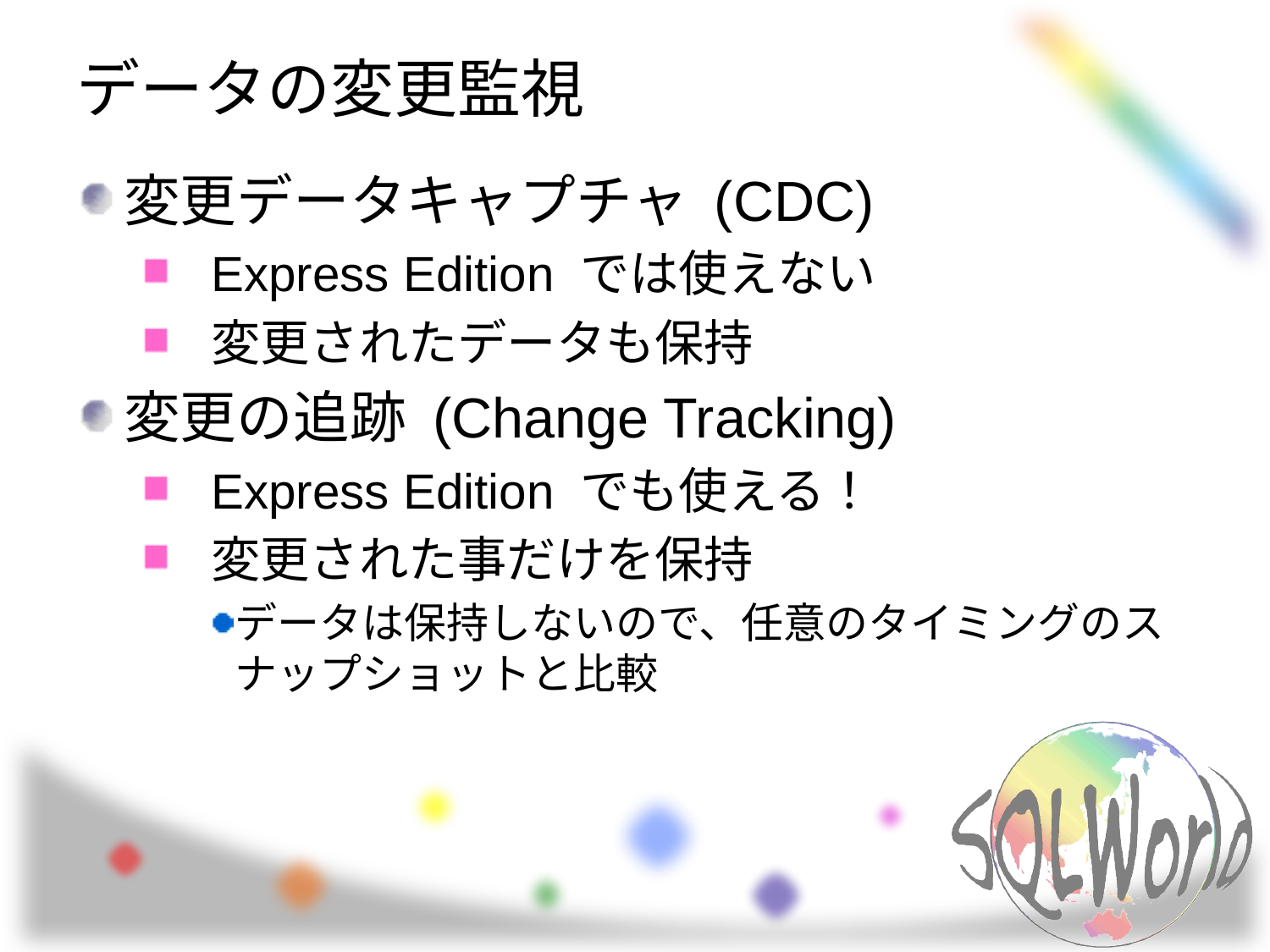

# データの変更監視
変更データキャプチャ (CDC)
Express Edition では使えない
変更されたデータも保持
変更の追跡 (Change Tracking)
Express Edition でも使える！
変更された事だけを保持
データは保持しないので、任意のタイミングのスナップショットと比較